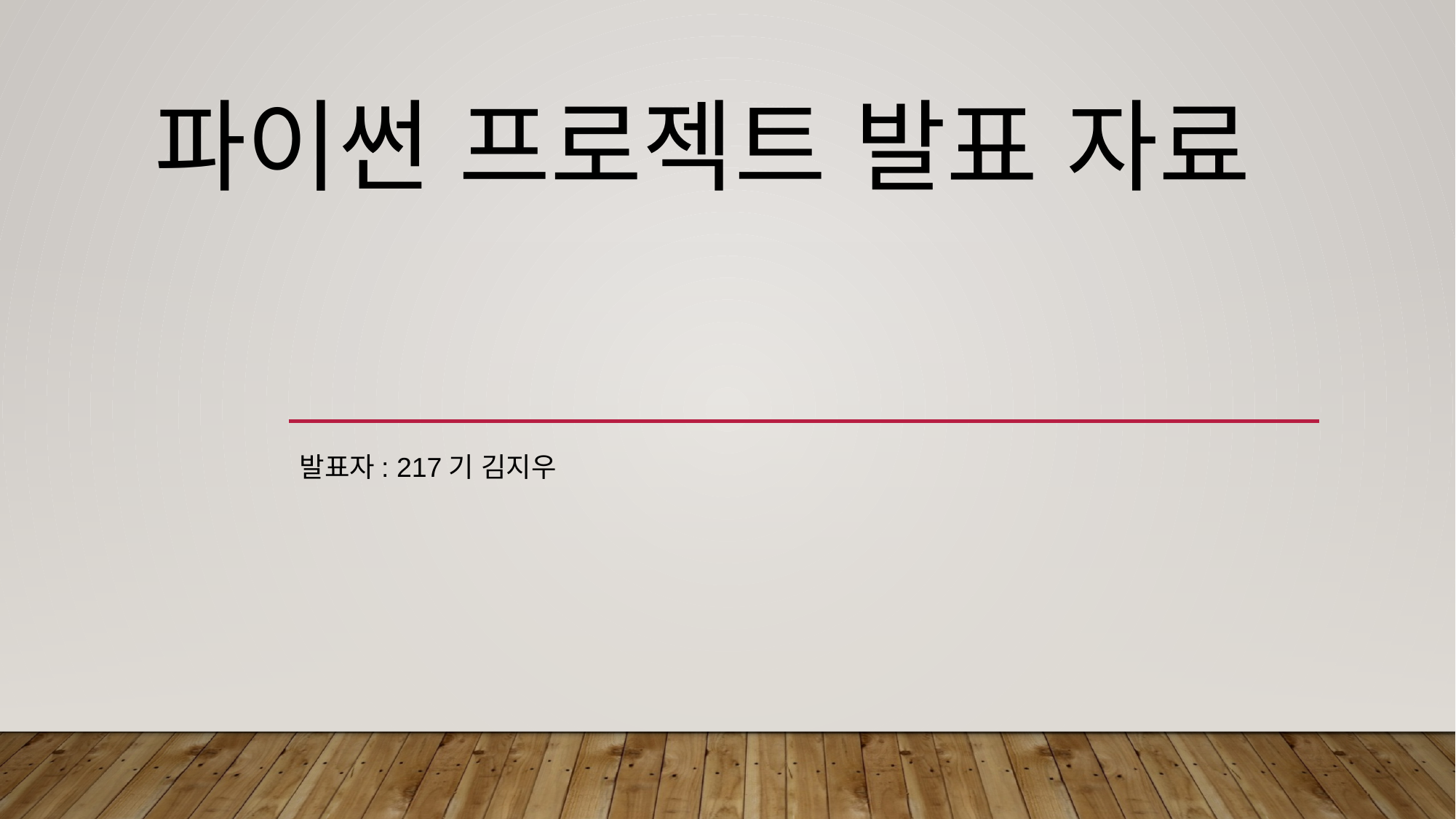

# 파이썬 프로젝트 발표 자료
발표자: 217기 김지우